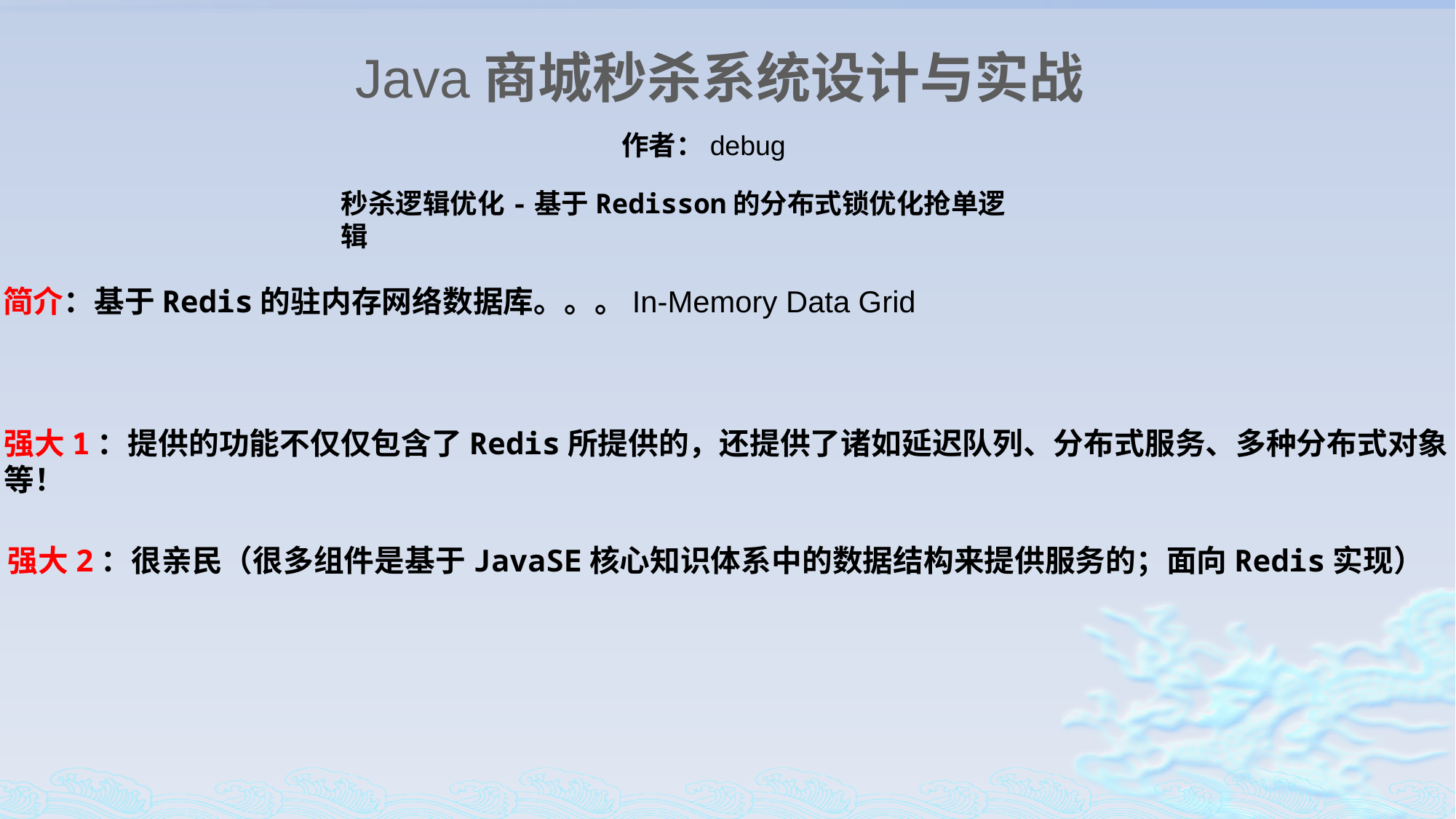

Java商城秒杀系统设计与实战
作者：debug
秒杀逻辑优化-基于Redisson的分布式锁优化抢单逻辑
简介：基于Redis的驻内存网络数据库。。。In-Memory Data Grid
强大1：提供的功能不仅仅包含了Redis所提供的，还提供了诸如延迟队列、分布式服务、多种分布式对象等！
强大2：很亲民（很多组件是基于JavaSE核心知识体系中的数据结构来提供服务的；面向Redis实现）